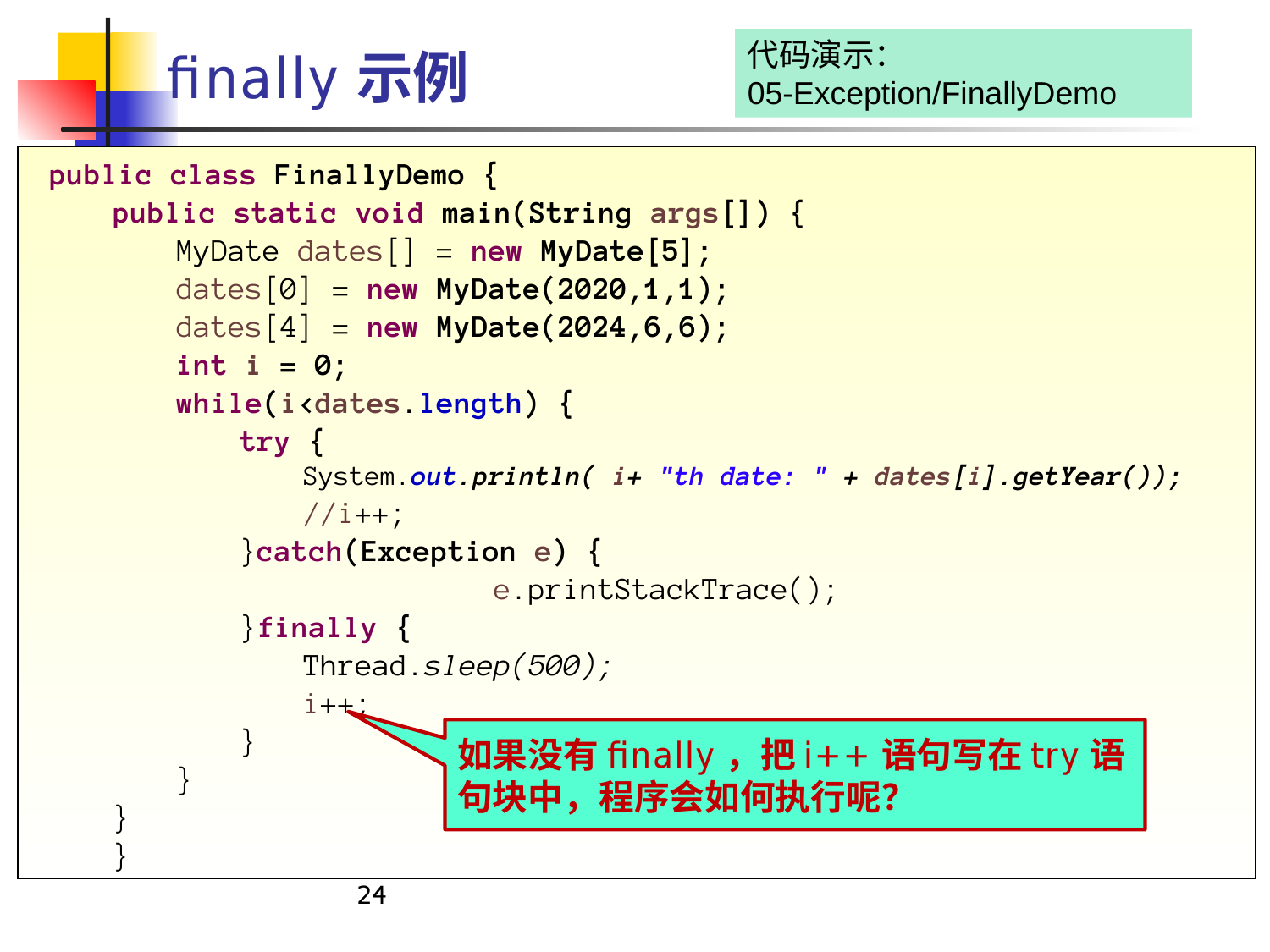

# finally示例
代码演示：
05-Exception/FinallyDemo
public class FinallyDemo {
public static void main(String args[]) {
MyDate dates[] = new MyDate[5];
dates[0] = new MyDate(2020,1,1);
dates[4] = new MyDate(2024,6,6);
int i = 0;
while(i<dates.length) {
try {
System.out.println( i+ "th date: " + dates[i].getYear());
//i++;
}catch(Exception e) {
		e.printStackTrace();
}finally {
Thread.sleep(500);
i++;
}
}
}
}
如果没有finally，把i++语句写在try语句块中，程序会如何执行呢？
24